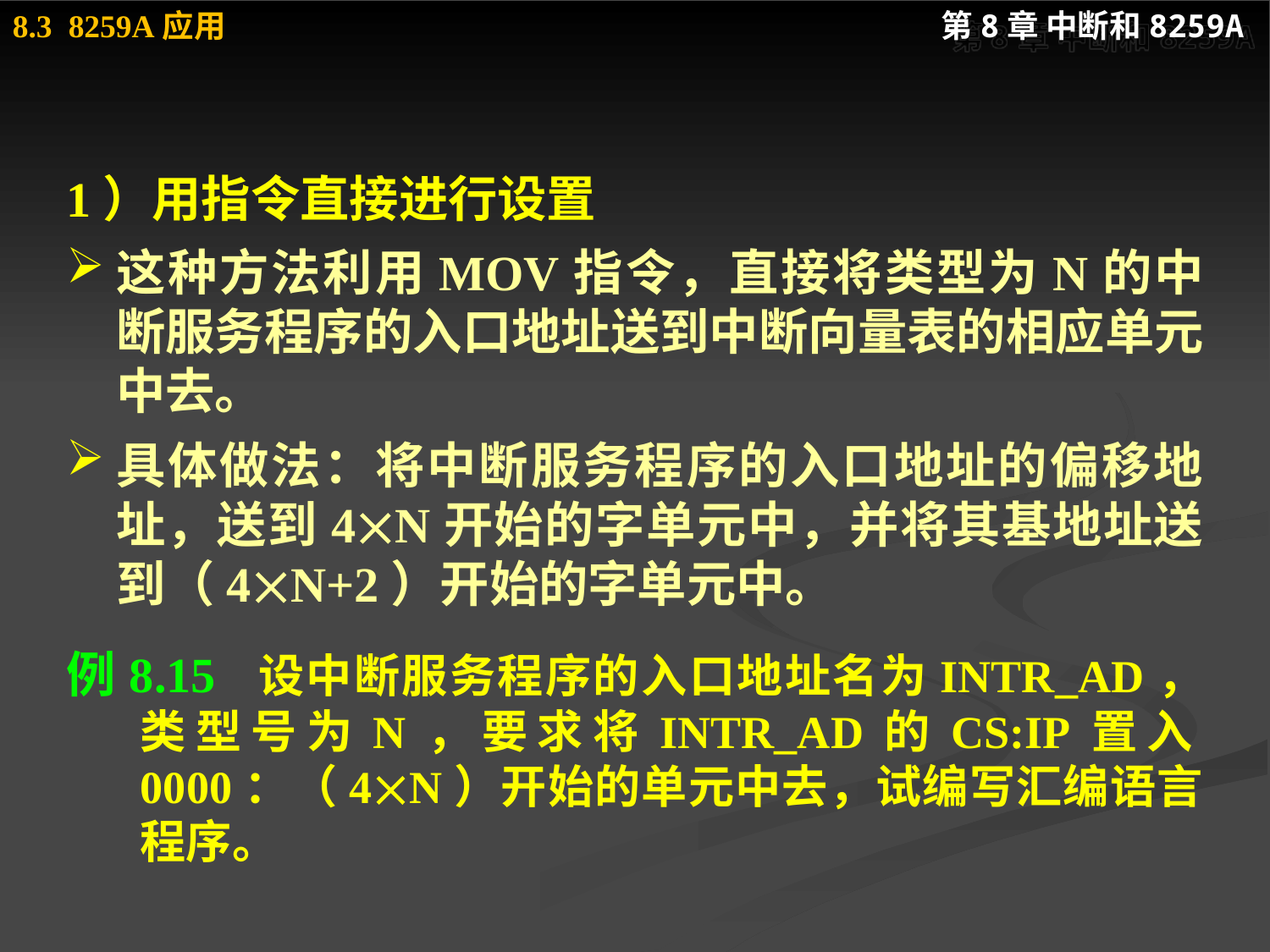

#
1）用指令直接进行设置
这种方法利用MOV指令，直接将类型为N的中断服务程序的入口地址送到中断向量表的相应单元中去。
具体做法：将中断服务程序的入口地址的偏移地址，送到4×N开始的字单元中，并将其基地址送到（4×N+2）开始的字单元中。
例8.15  设中断服务程序的入口地址名为INTR_AD，类型号为N，要求将INTR_AD的CS:IP置入0000：（4×N）开始的单元中去，试编写汇编语言程序。